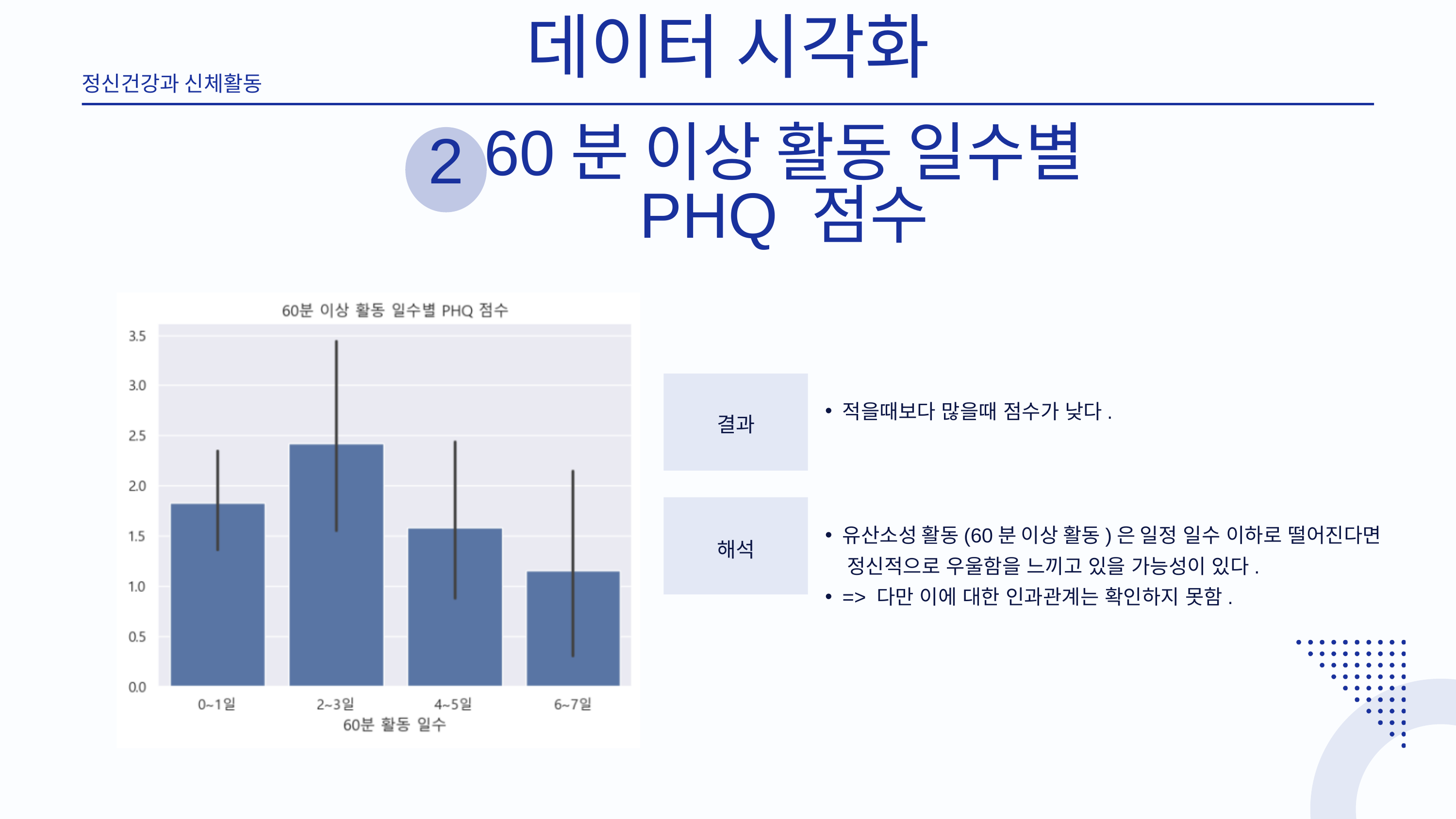

데이터 시각화
정신건강과 신체활동

60분 이상 활동 일수별 PHQ 점수
2

적을때보다 많을때 점수가 낮다.
결과

해석
유산소성 활동(60분 이상 활동)은 일정 일수 이하로 떨어진다면
   정신적으로 우울함을 느끼고 있을 가능성이 있다.
=> 다만 이에 대한 인과관계는 확인하지 못함.